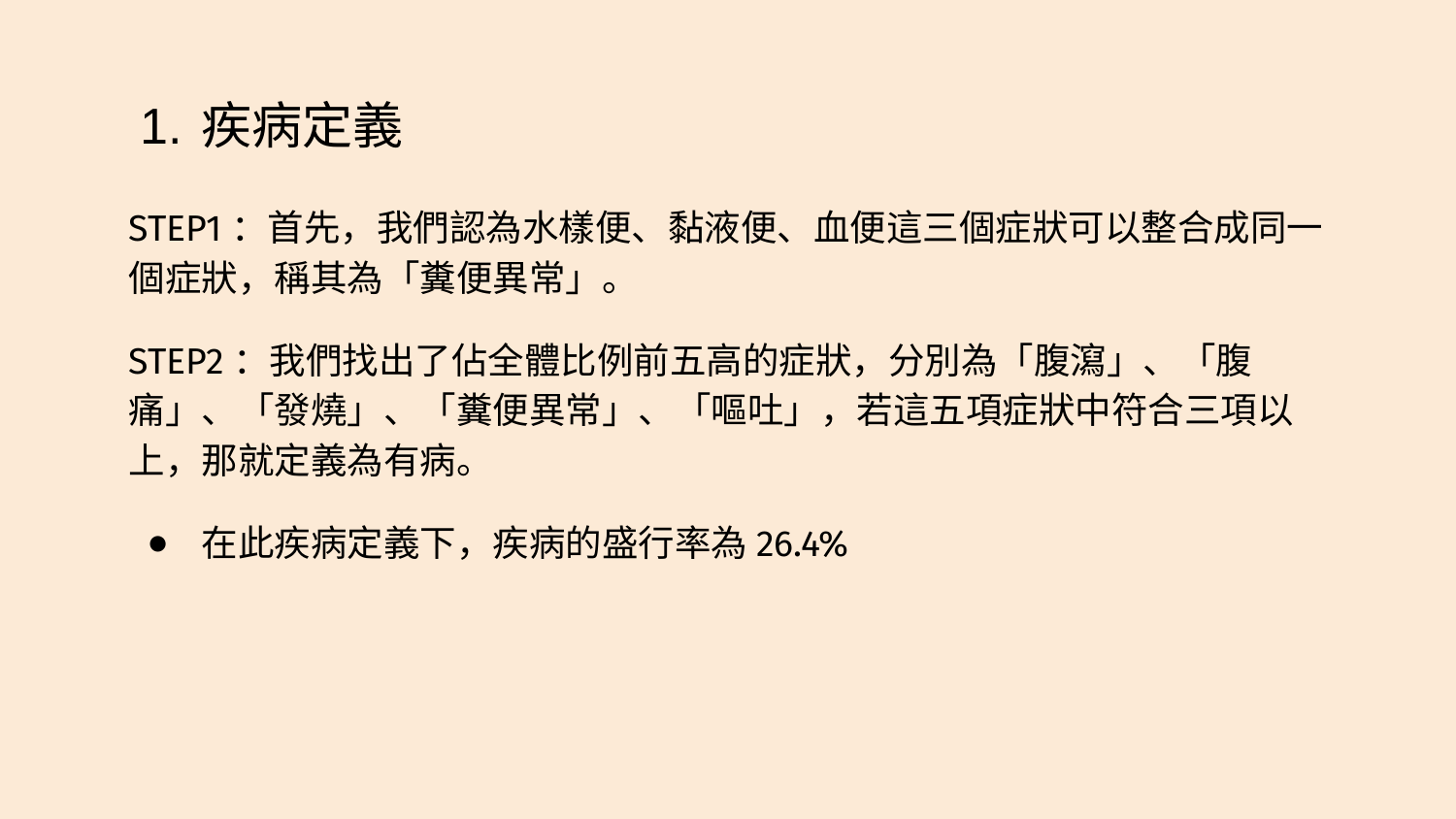

# 疾病定義
STEP1：首先，我們認為水樣便、黏液便、血便這三個症狀可以整合成同一個症狀，稱其為「糞便異常」。
STEP2：我們找出了佔全體比例前五高的症狀，分別為「腹瀉」、「腹痛」、「發燒」、「糞便異常」、「嘔吐」，若這五項症狀中符合三項以上，那就定義為有病。
在此疾病定義下，疾病的盛行率為26.4%